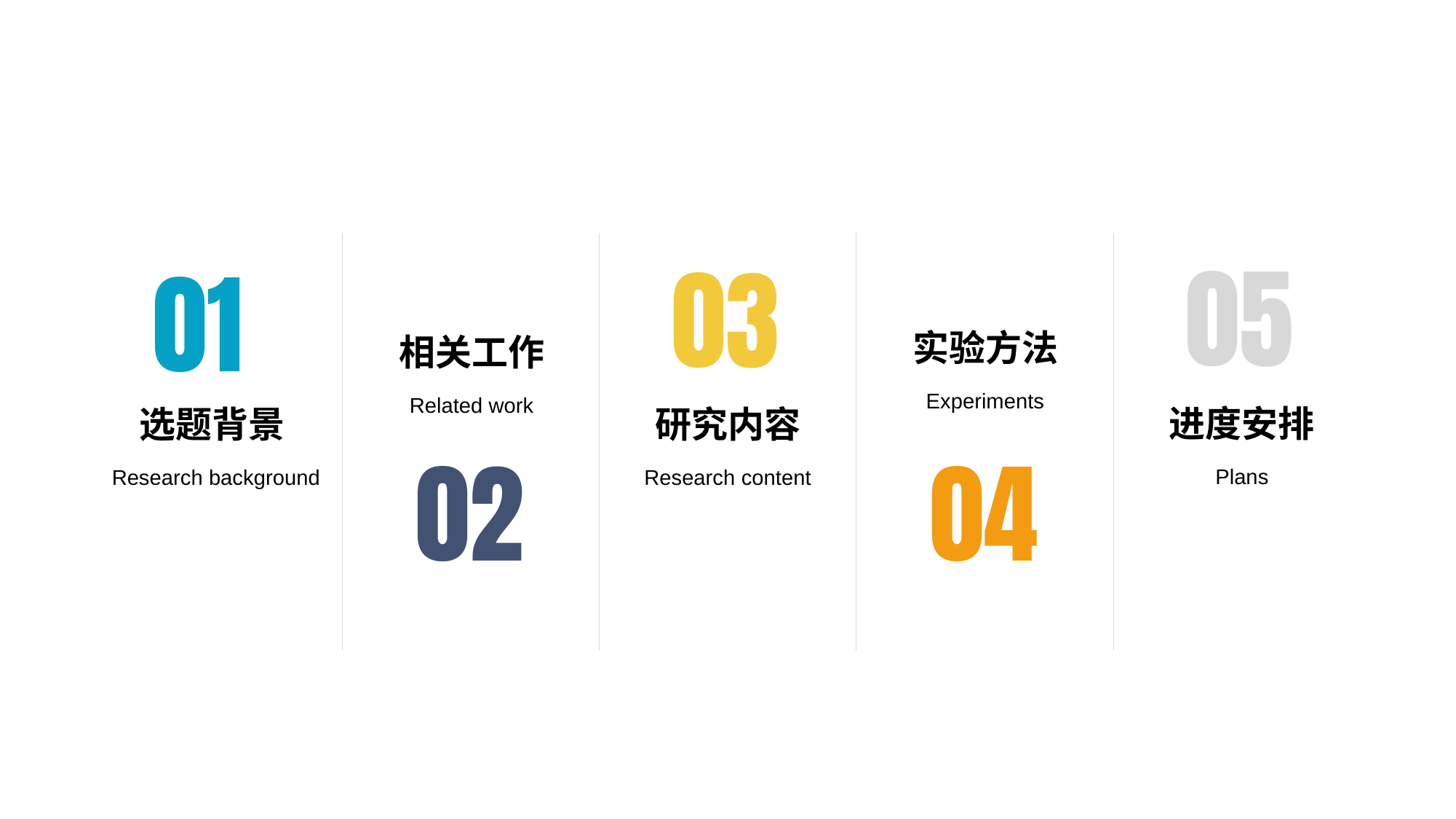

05
03
01
02
04
实验方法
相关工作
Experiments
Related work
进度安排
选题背景
研究内容
Plans
Research background
Research content